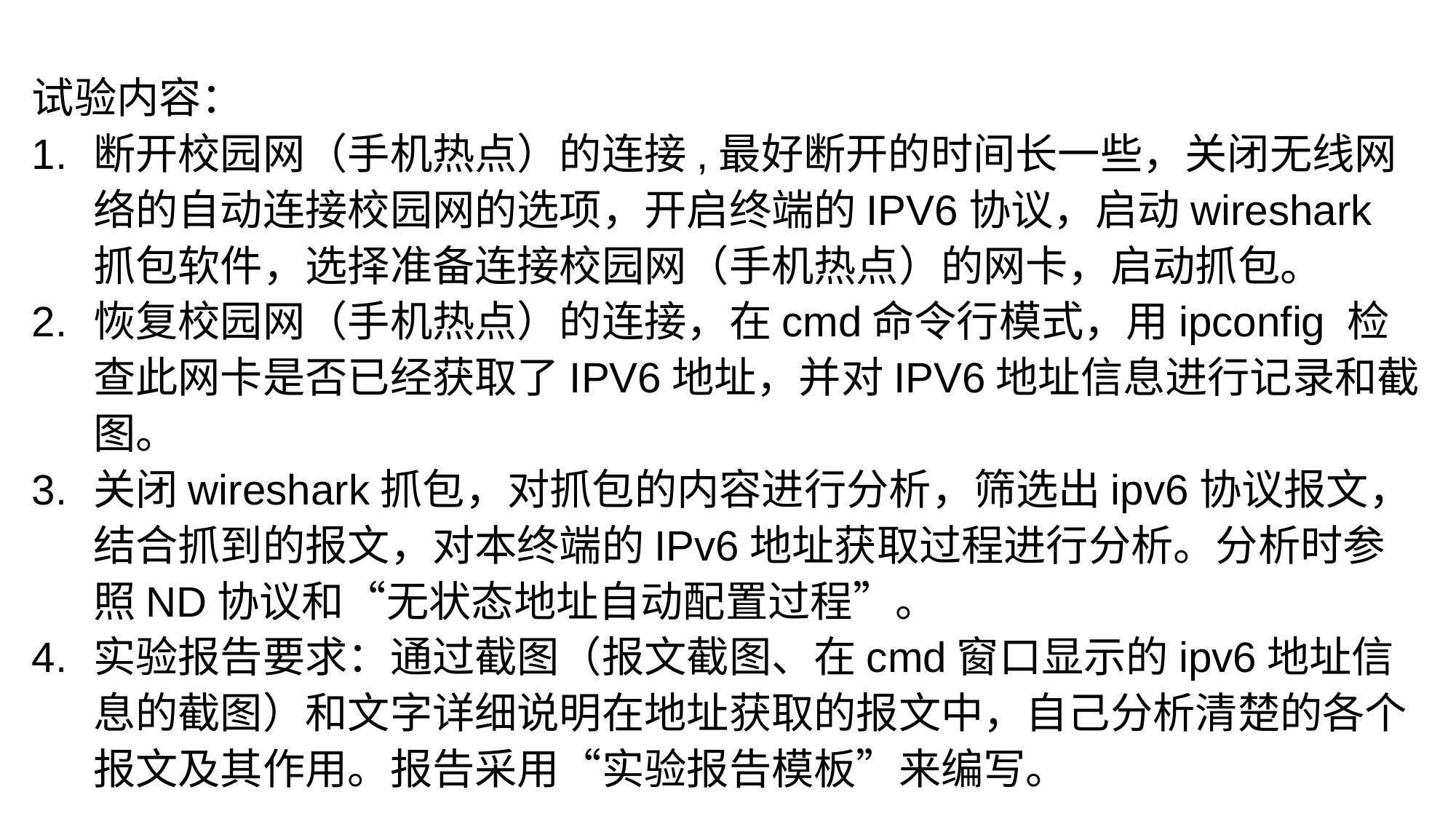

试验内容：
断开校园网（手机热点）的连接,最好断开的时间长一些，关闭无线网络的自动连接校园网的选项，开启终端的IPV6协议，启动wireshark抓包软件，选择准备连接校园网（手机热点）的网卡，启动抓包。
恢复校园网（手机热点）的连接，在cmd命令行模式，用ipconfig 检查此网卡是否已经获取了IPV6地址，并对IPV6地址信息进行记录和截图。
关闭wireshark抓包，对抓包的内容进行分析，筛选出ipv6协议报文，结合抓到的报文，对本终端的IPv6地址获取过程进行分析。分析时参照ND协议和“无状态地址自动配置过程”。
实验报告要求：通过截图（报文截图、在cmd窗口显示的ipv6地址信息的截图）和文字详细说明在地址获取的报文中，自己分析清楚的各个报文及其作用。报告采用“实验报告模板”来编写。